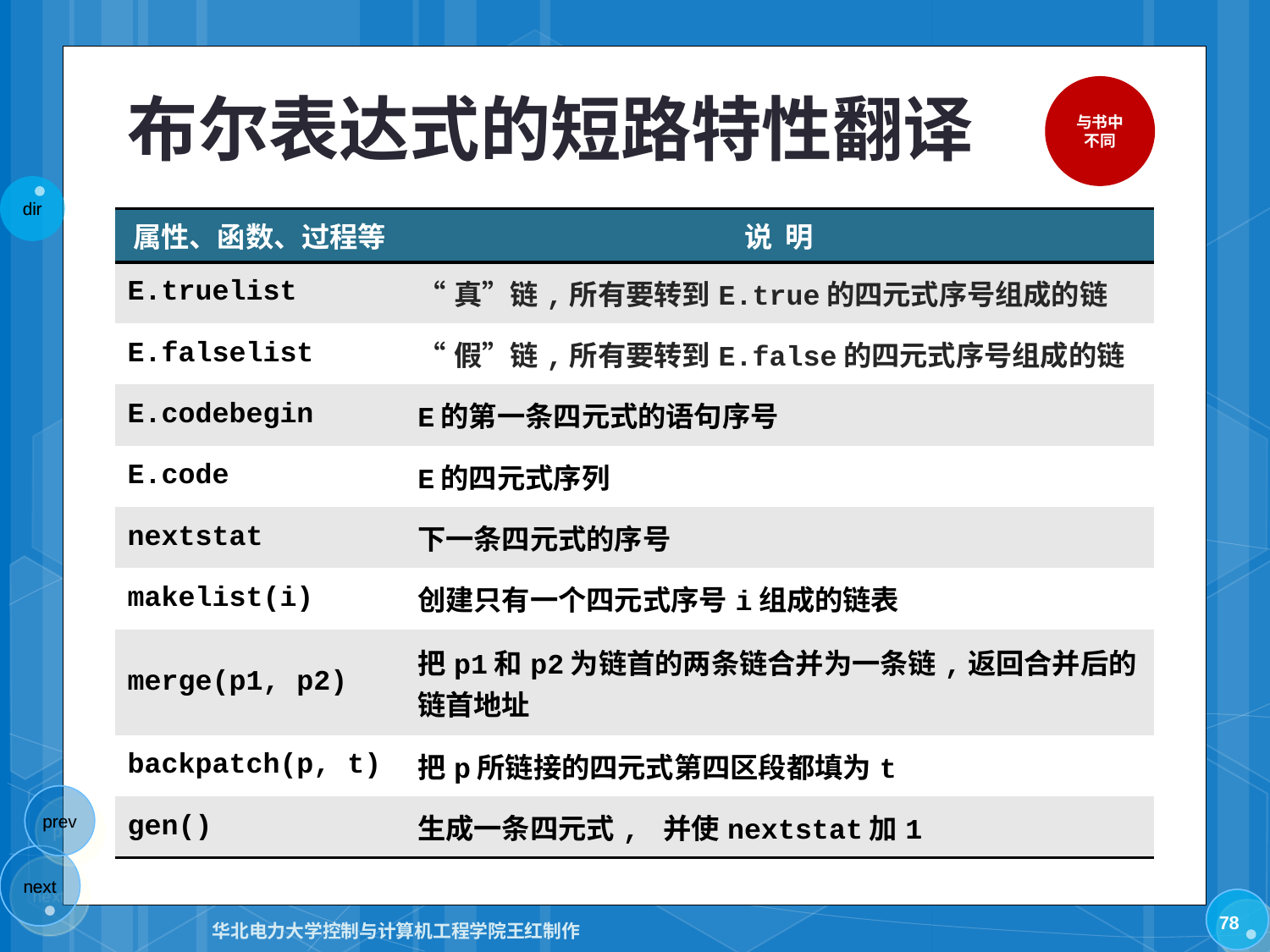

# 布尔表达式的短路特性翻译
与书中不同
| 属性、函数、过程等 | 说 明 |
| --- | --- |
| E.truelist | “真”链,所有要转到E.true的四元式序号组成的链 |
| E.falselist | “假”链,所有要转到E.false的四元式序号组成的链 |
| E.codebegin | E的第一条四元式的语句序号 |
| E.code | E的四元式序列 |
| nextstat | 下一条四元式的序号 |
| makelist(i) | 创建只有一个四元式序号i组成的链表 |
| merge(p1, p2) | 把p1和p2为链首的两条链合并为一条链,返回合并后的链首地址 |
| backpatch(p, t) | 把p所链接的四元式第四区段都填为t |
| gen() | 生成一条四元式, 并使nextstat加1 |
78
华北电力大学控制与计算机工程学院王红制作